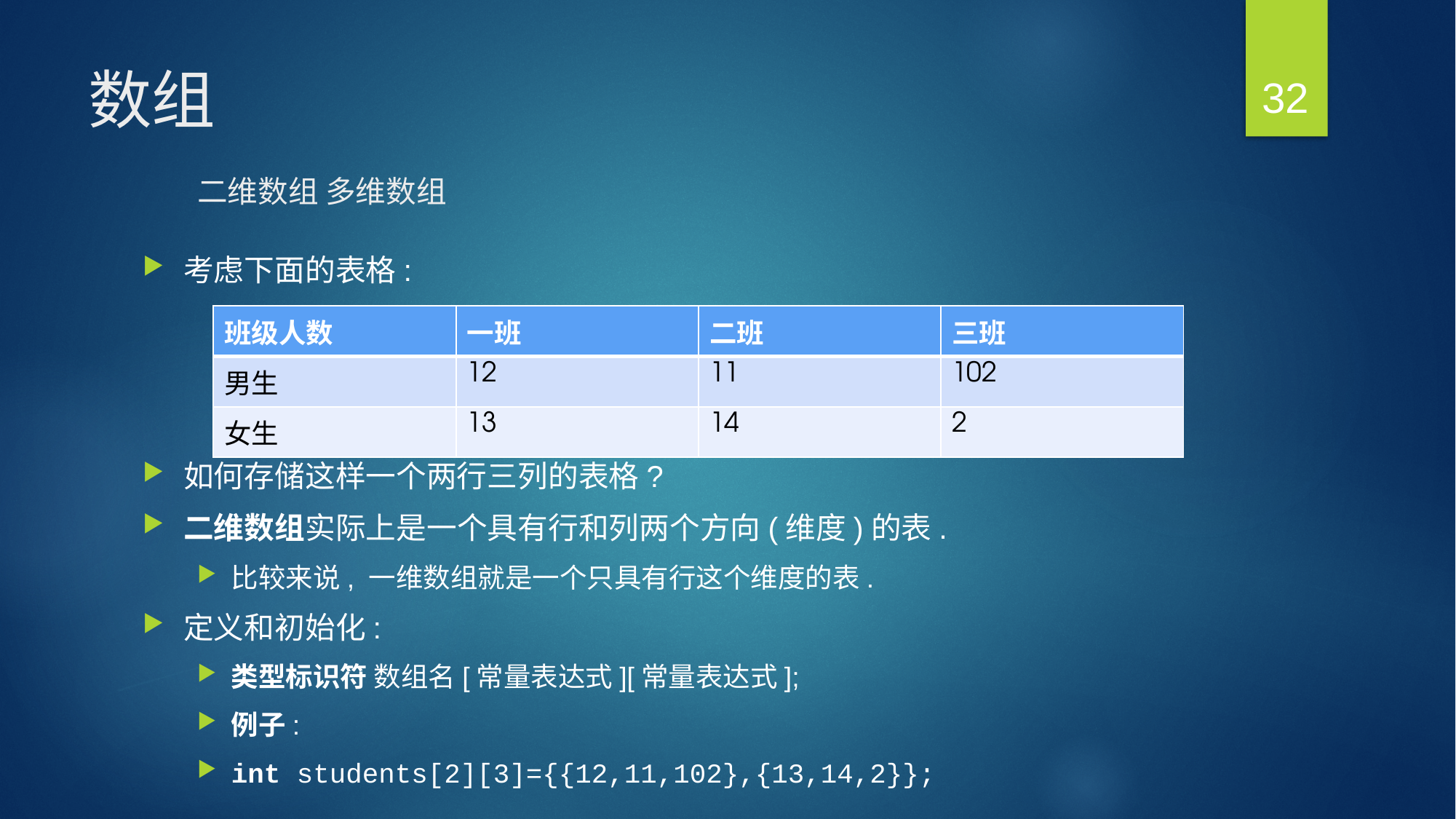

32
# 数组 二维数组 多维数组
考虑下面的表格:

如何存储这样一个两行三列的表格?
二维数组实际上是一个具有行和列两个方向(维度)的表.
比较来说, 一维数组就是一个只具有行这个维度的表.
定义和初始化:
类型标识符 数组名[常量表达式][常量表达式];
例子:
int students[2][3]={{12,11,102},{13,14,2}};
| 班级人数 | 一班 | 二班 | 三班 |
| --- | --- | --- | --- |
| 男生 | 12 | 11 | 102 |
| 女生 | 13 | 14 | 2 |